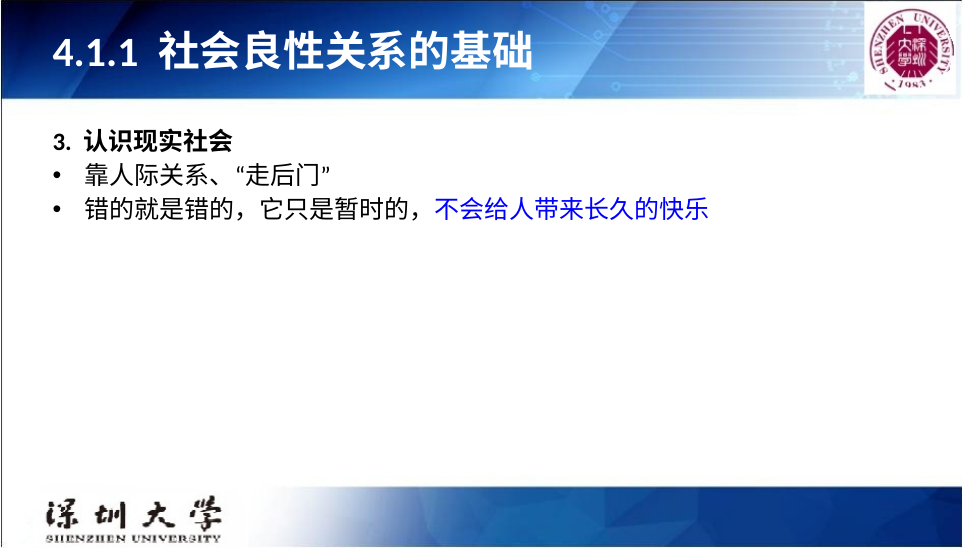

# 4.1.1 社会良性关系的基础
3. 认识现实社会
靠人际关系、“走后门”
错的就是错的，它只是暂时的，不会给人带来长久的快乐
130